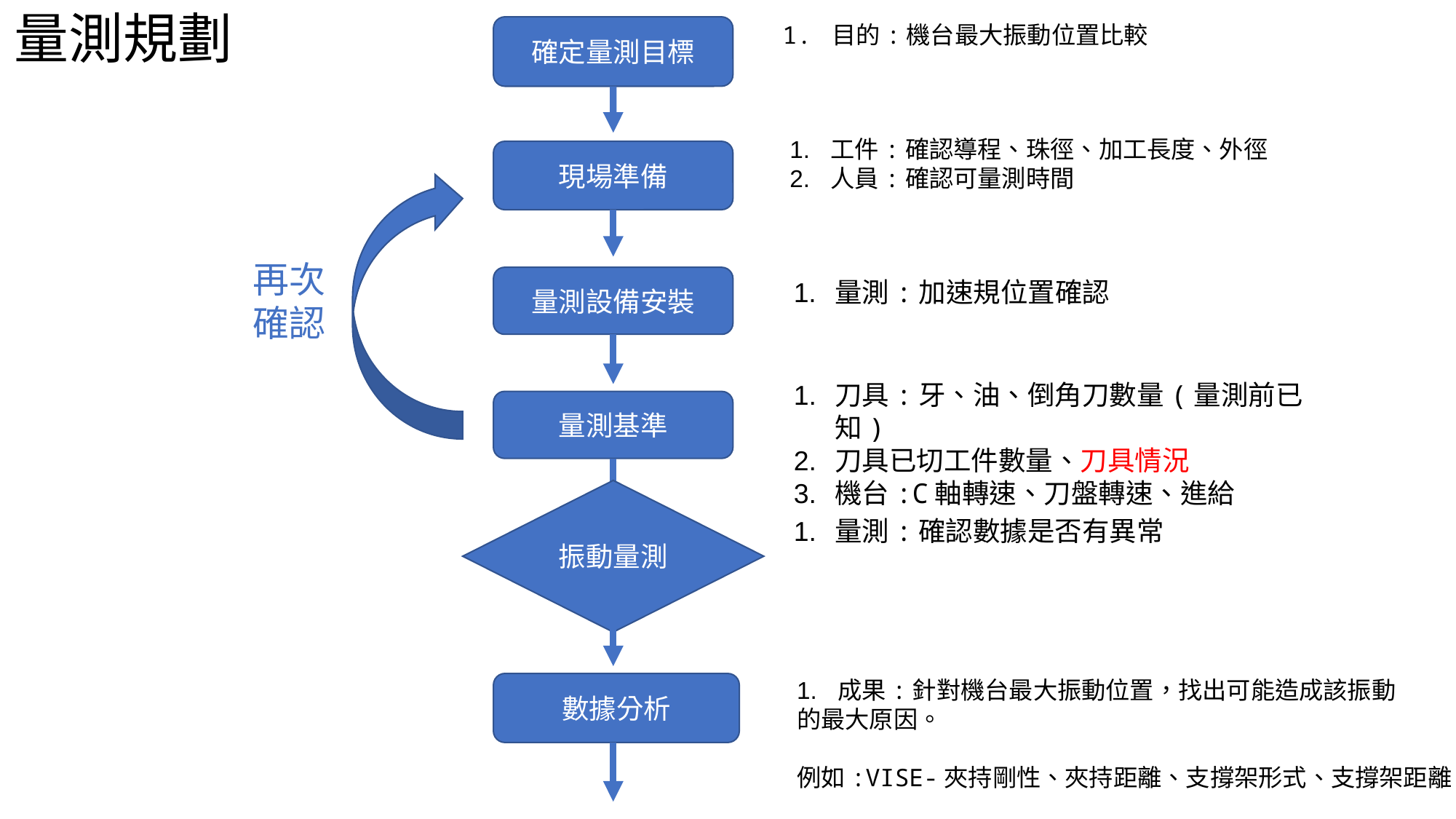

量測規劃
1. 目的:機台最大振動位置比較
確定量測目標
現場準備
量測設備安裝
量測基準
振動量測
數據分析
工件:確認導程、珠徑、加工長度、外徑
人員:確認可量測時間

再次
確認
量測:加速規位置確認
刀具:牙、油、倒角刀數量(量測前已知)
刀具已切工件數量、刀具情況
機台:C軸轉速、刀盤轉速、進給
量測:確認數據是否有異常
成果:針對機台最大振動位置，找出可能造成該振動
的最大原因。

例如:VISE-夾持剛性、夾持距離、支撐架形式、支撐架距離